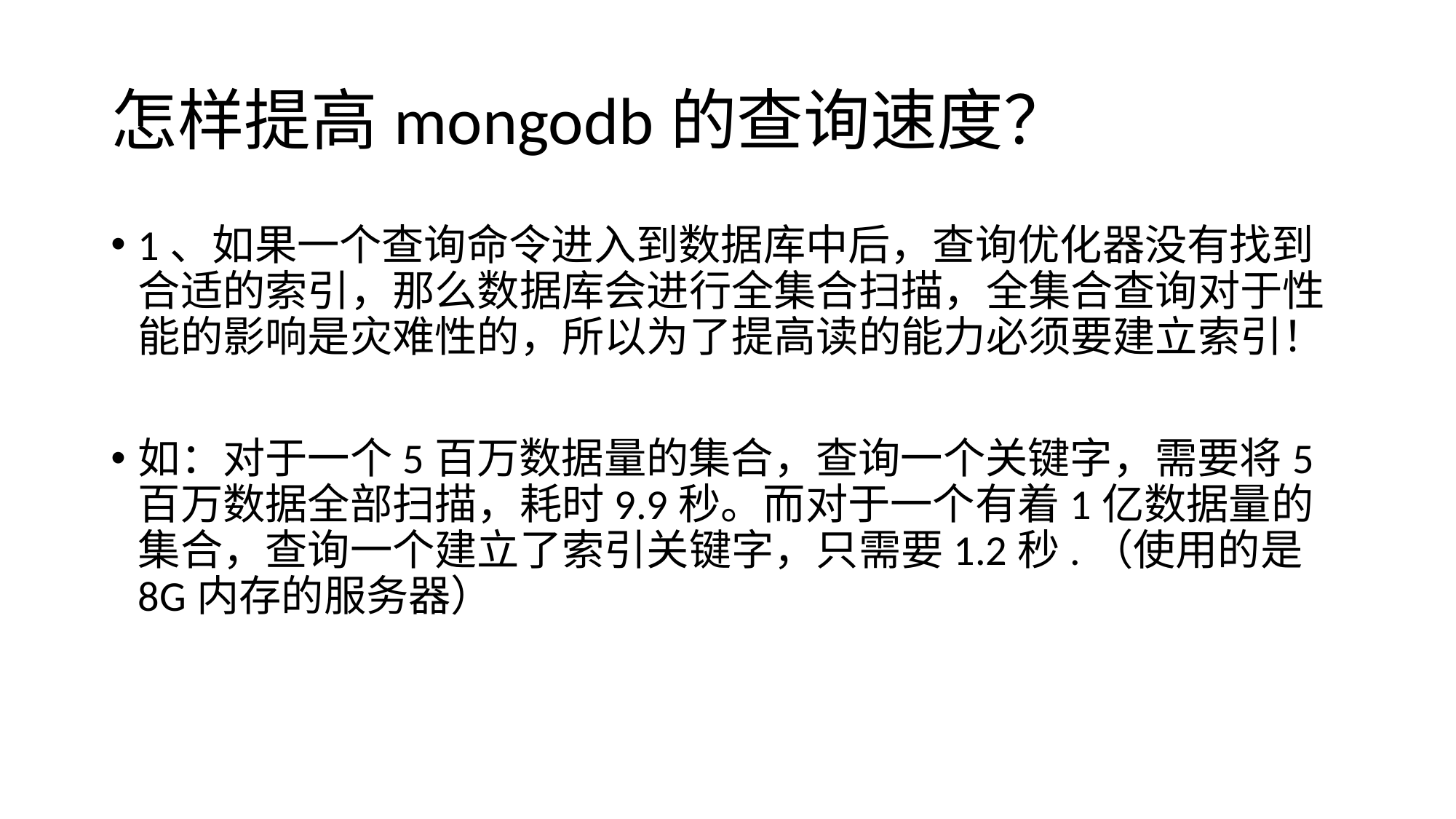

# 怎样提高mongodb的查询速度？
1、如果一个查询命令进入到数据库中后，查询优化器没有找到合适的索引，那么数据库会进行全集合扫描，全集合查询对于性能的影响是灾难性的，所以为了提高读的能力必须要建立索引！

如：对于一个5百万数据量的集合，查询一个关键字，需要将5百万数据全部扫描，耗时9.9秒。而对于一个有着1亿数据量的集合，查询一个建立了索引关键字，只需要1.2秒.（使用的是8G内存的服务器）